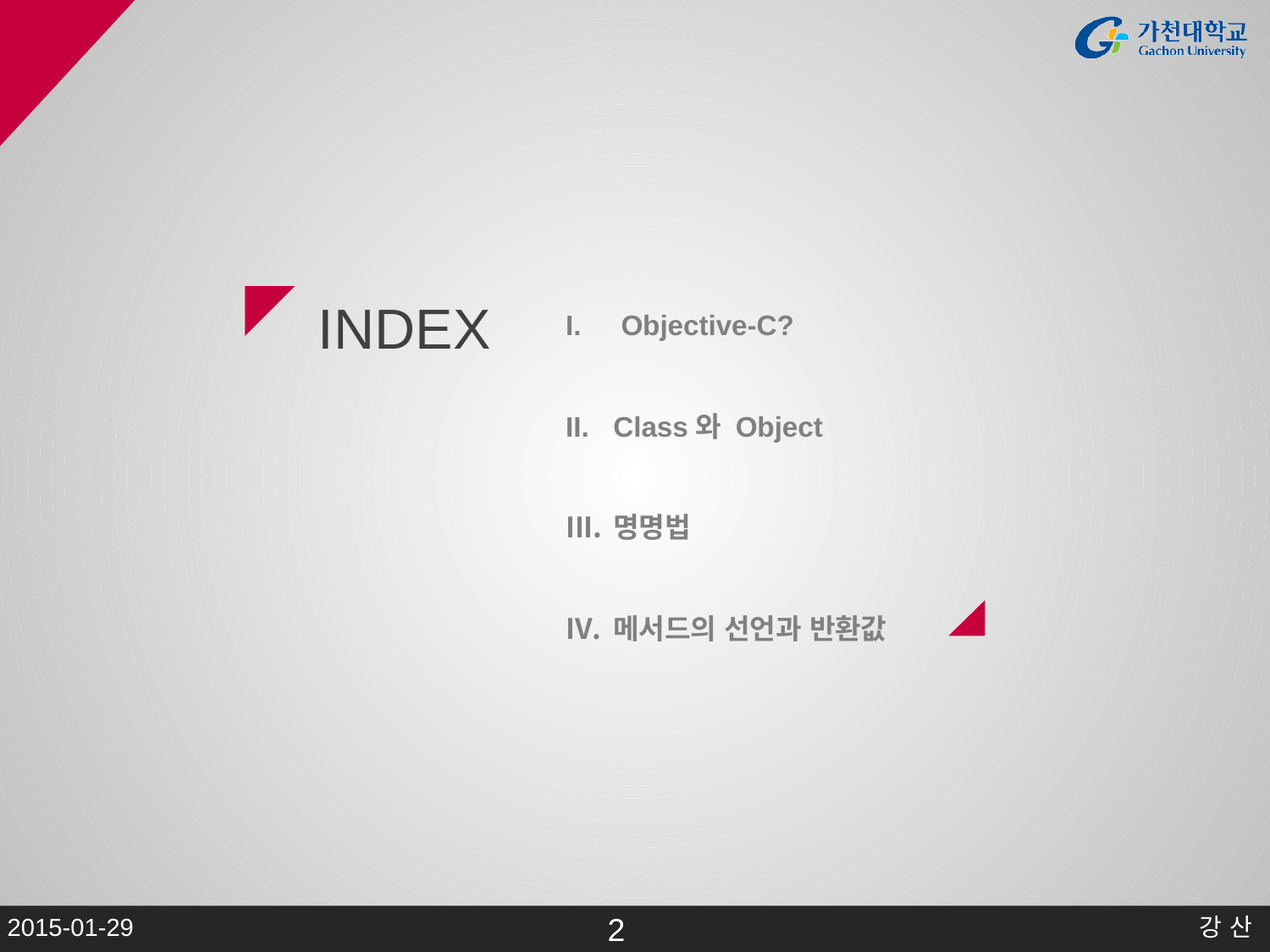

Objective-C?

Class와 Object

명명법

메서드의 선언과 반환값

2015-01-29
강 산